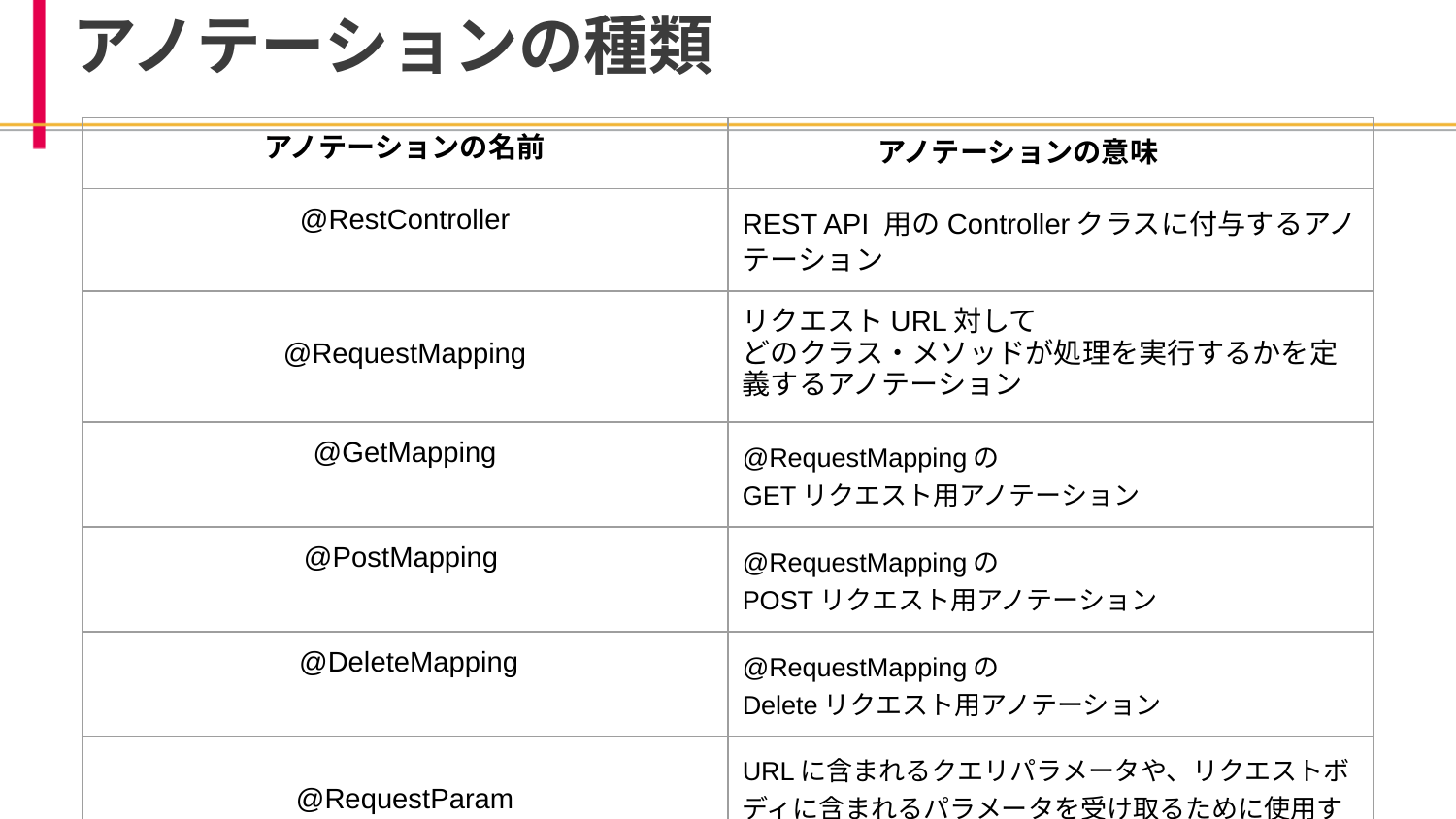

# アノテーションの種類
| アノテーションの名前 | アノテーションの意味 |
| --- | --- |
| @RestController | REST API 用のControllerクラスに付与するアノテーション |
| @RequestMapping | リクエストURL対して どのクラス・メソッドが処理を実行するかを定義するアノテーション |
| @GetMapping | @￰RequestMappingの GETリクエスト用アノテーション |
| @PostMapping | @￰RequestMappingの POSTリクエスト用アノテーション |
| @DeleteMapping | @￰RequestMappingの Deleteリクエスト用アノテーション |
| @RequestParam | URLに含まれるクエリパラメータや、リクエストボディに含まれるパラメータを受け取るために使用するアノテーション |